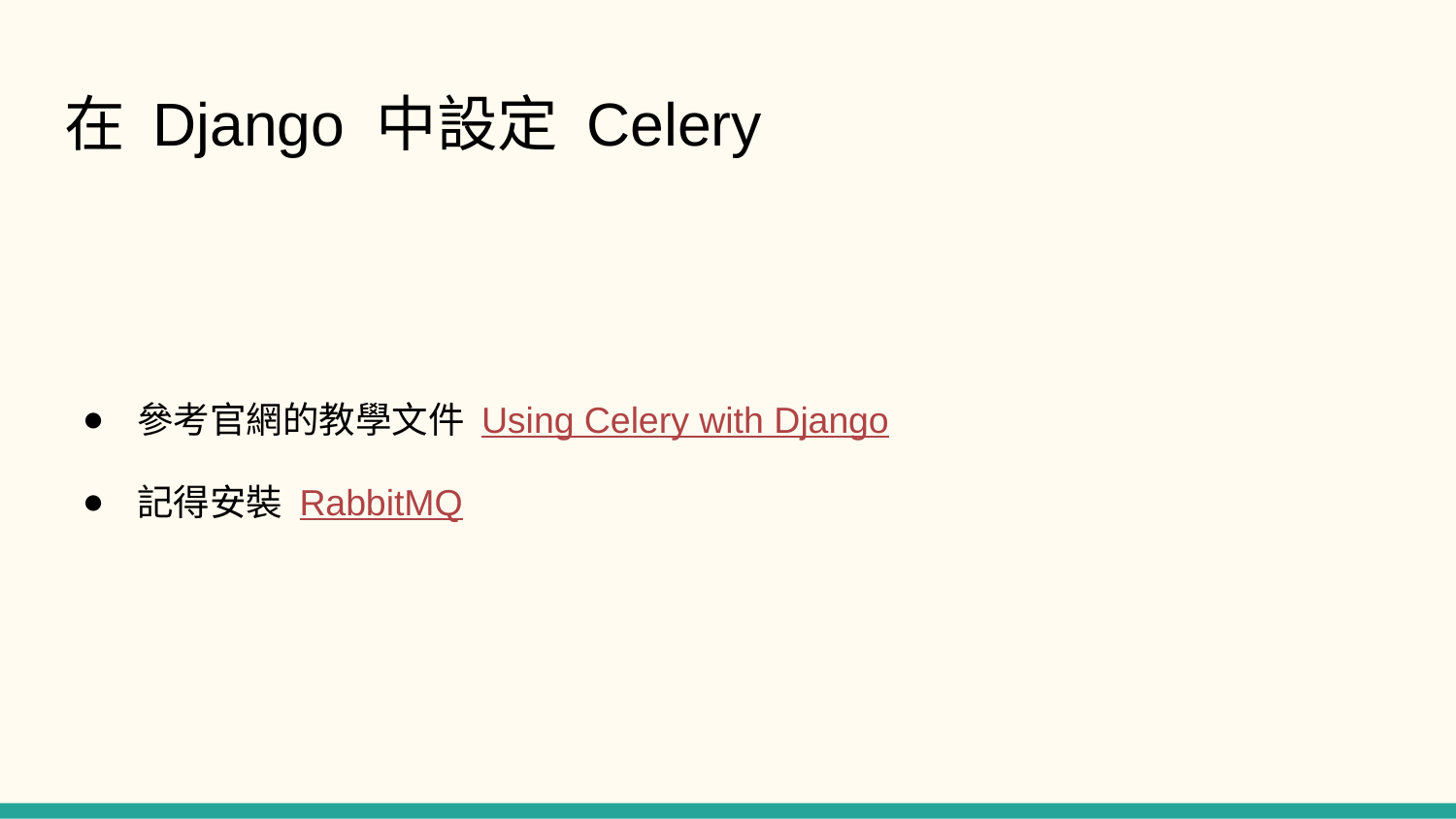

# 在 Django 中設定 Celery
參考官網的教學文件 Using Celery with Django
記得安裝 RabbitMQ